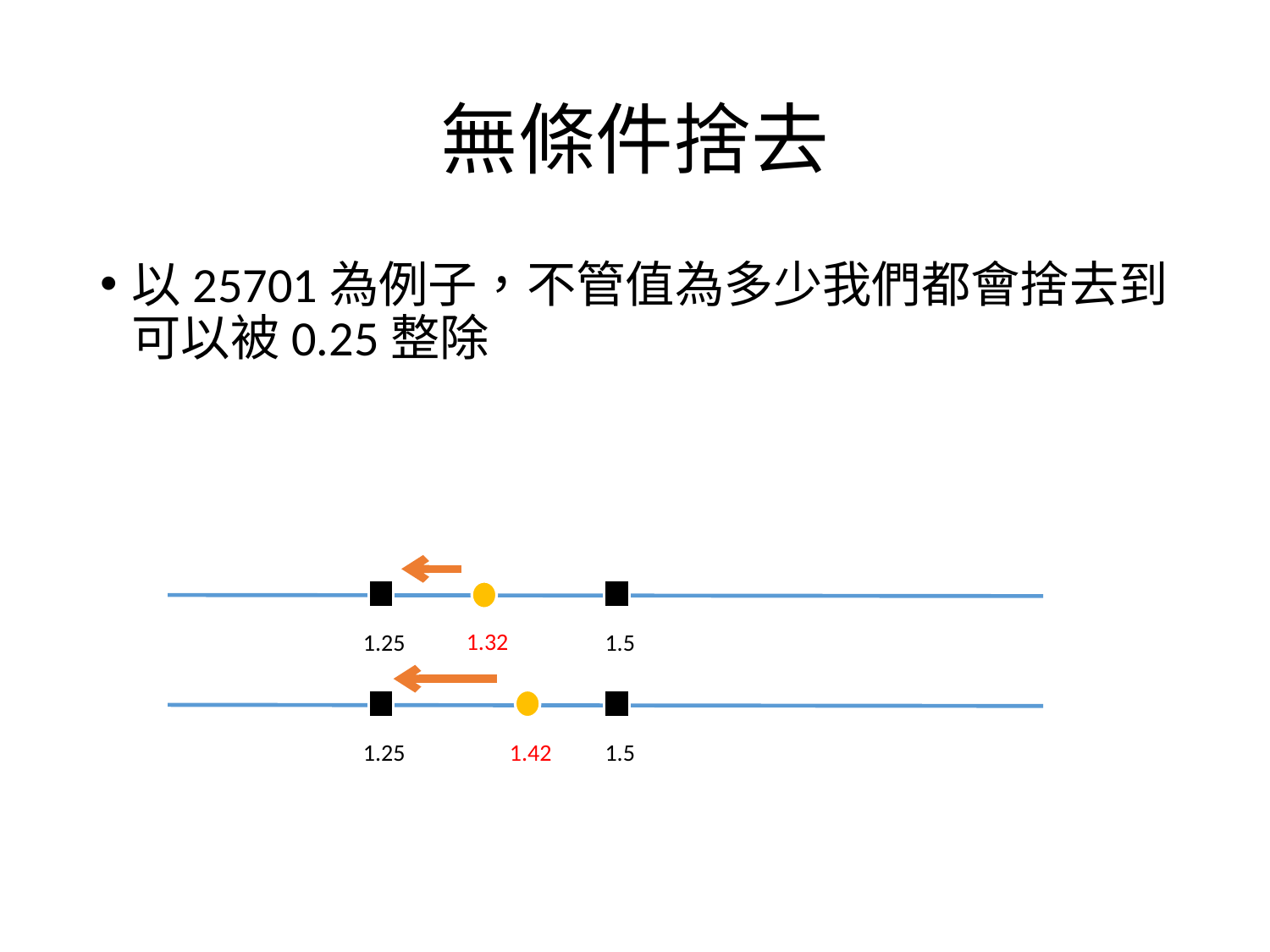

# 無條件捨去
以25701為例子，不管值為多少我們都會捨去到可以被0.25整除

1.32
1.25
1.5

1.25
1.42
1.5